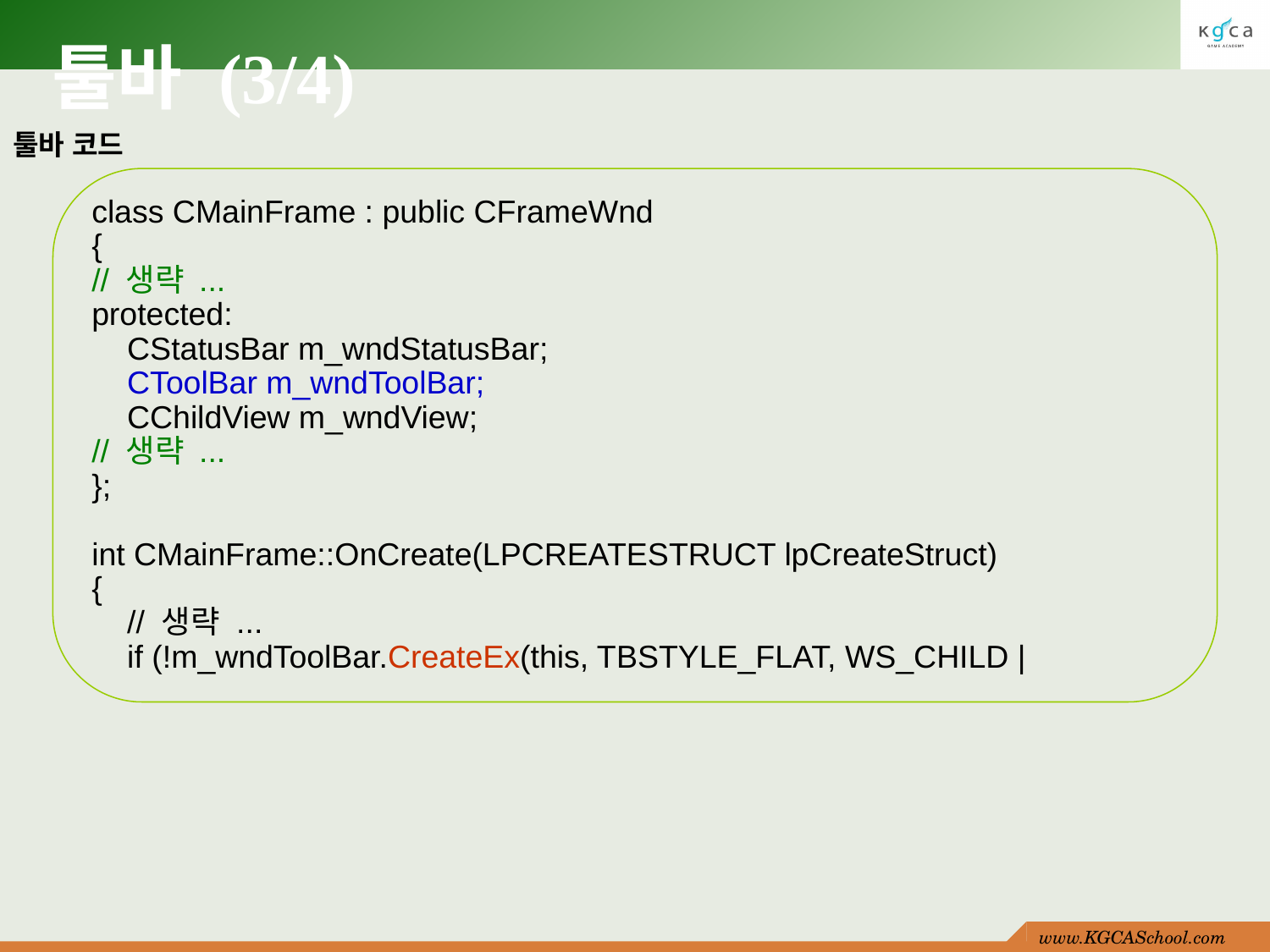

# 툴바 (3/4)
툴바 코드
class CMainFrame : public CFrameWnd
{
// 생략 ...
protected:
    CStatusBar m_wndStatusBar;
    CToolBar m_wndToolBar;
    CChildView m_wndView;
// 생략 ...
};

int CMainFrame::OnCreate(LPCREATESTRUCT lpCreateStruct)
{
    // 생략 ...
    if (!m_wndToolBar.CreateEx(this, TBSTYLE_FLAT, WS_CHILD |